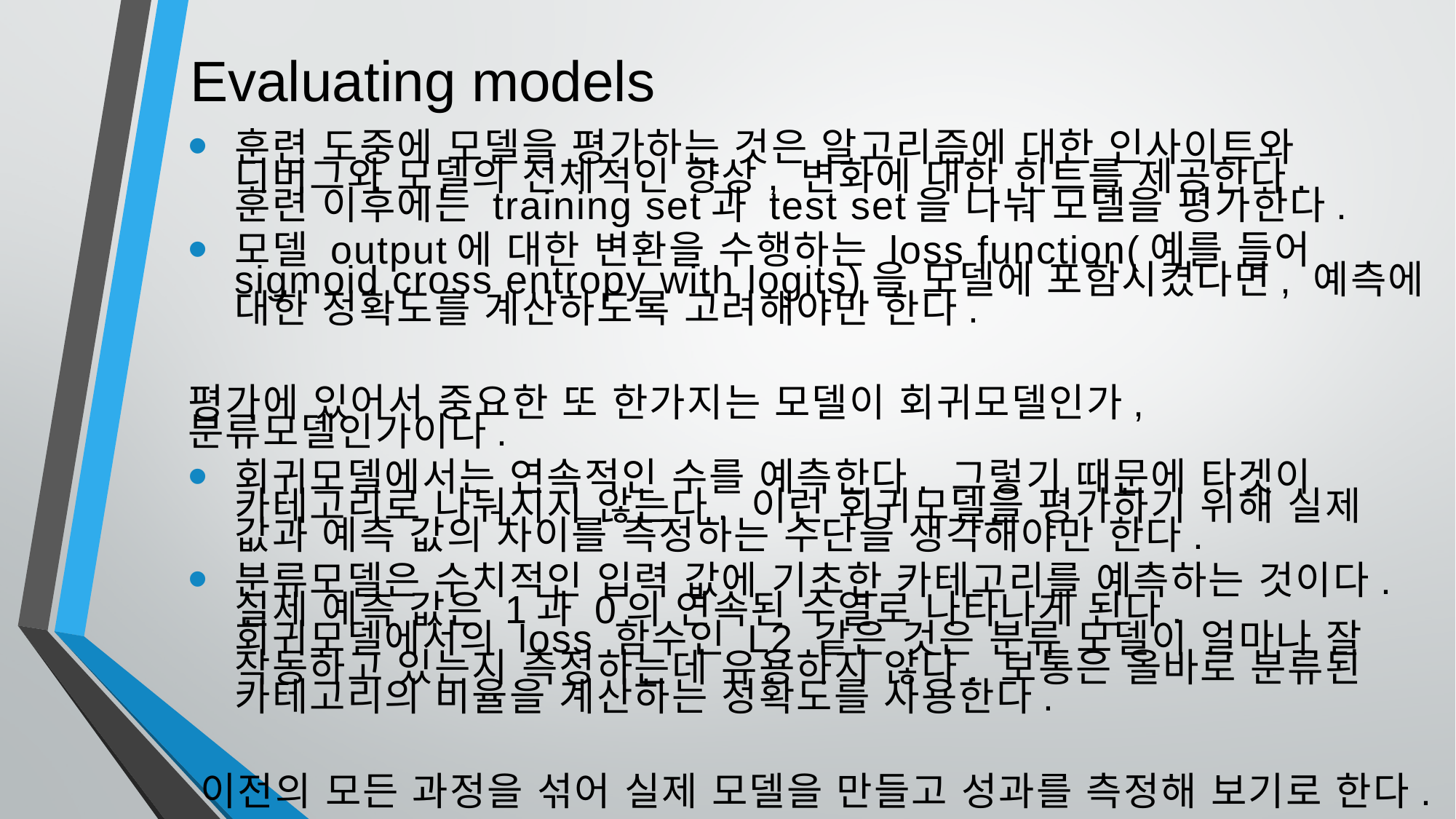

Evaluating models
훈련 도중에 모델을 평가하는 것은 알고리즘에 대한 인사이트와 디버그와 모델의 전체적인 향상, 변화에 대한 힌트를 제공한다.
훈련 이후에는 training set과 test set을 나눠 모델을 평가한다.
모델 output에 대한 변환을 수행하는 loss function(예를 들어 sigmoid cross entropy with logits)을 모델에 포함시켰다면, 예측에 대한 정확도를 계산하도록 고려해야만 한다.

평가에 있어서 중요한 또 한가지는 모델이 회귀모델인가, 분류모델인가이다.
회귀모델에서는 연속적인 수를 예측한다. 그렇기 때문에 타겟이 카테고리로 나눠지지 않는다. 이런 회귀모델을 평가하기 위해 실제 값과 예측 값의 차이를 측정하는 수단을 생각해야만 한다.
분류모델은 수치적인 입력 값에 기초한 카테고리를 예측하는 것이다. 실제 예측 값은 1과 0의 연속된 수열로 나타나게 된다. 회귀모델에서의 loss 함수인 L2 같은 것은 분류 모델이 얼마나 잘 작동하고 있는지 측정하는데 유용하지 않다. 보통은 올바로 분류된 카테고리의 비율을 계산하는 정확도를 사용한다.

이전의 모든 과정을 섞어 실제 모델을 만들고 성과를 측정해 보기로 한다.